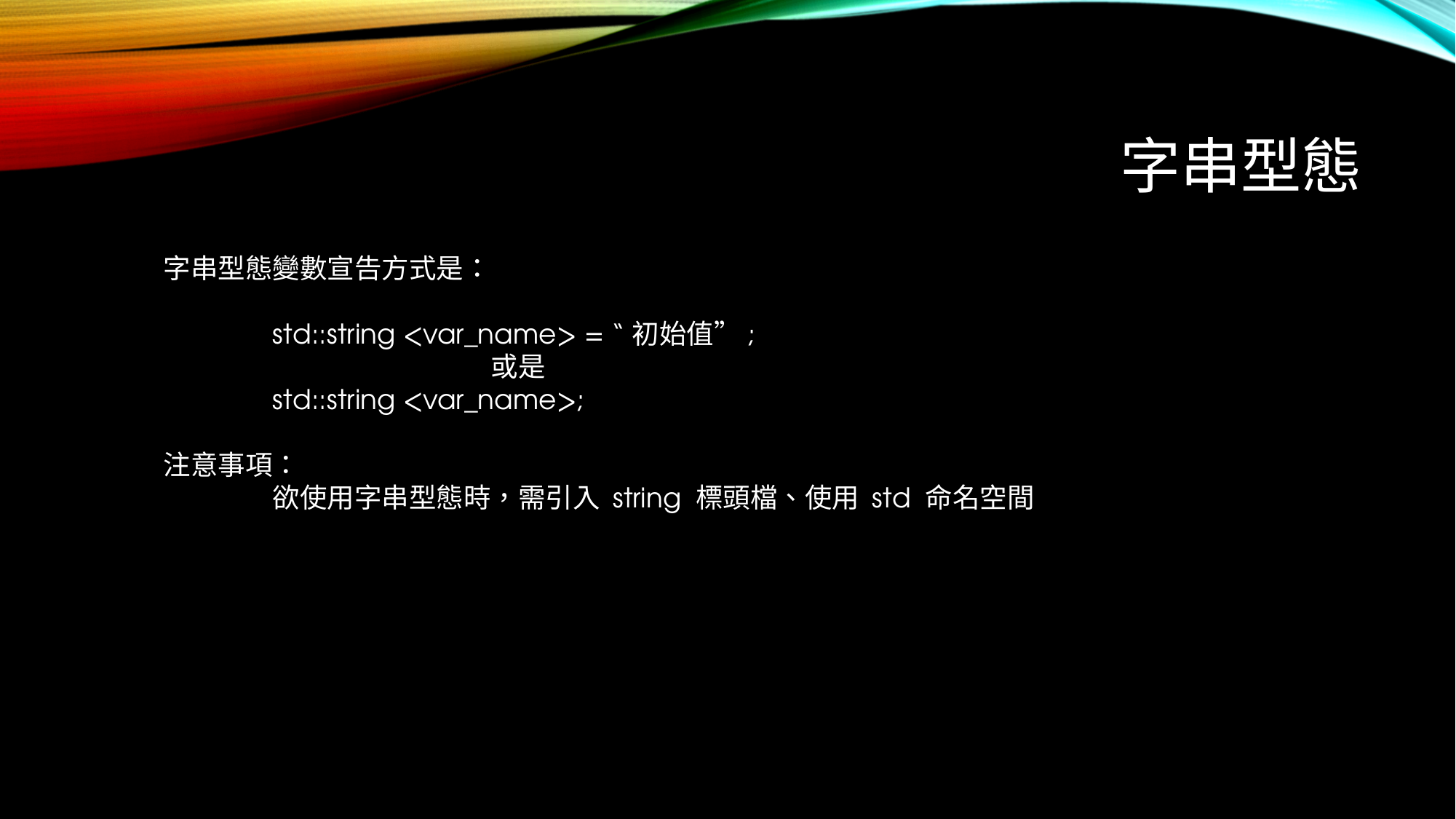

# 字串型態
字串型態變數宣告方式是：

	std::string <var_name> = “初始值”;
			或是
	std::string <var_name>;

注意事項：
	欲使用字串型態時，需引入 string 標頭檔、使用 std 命名空間